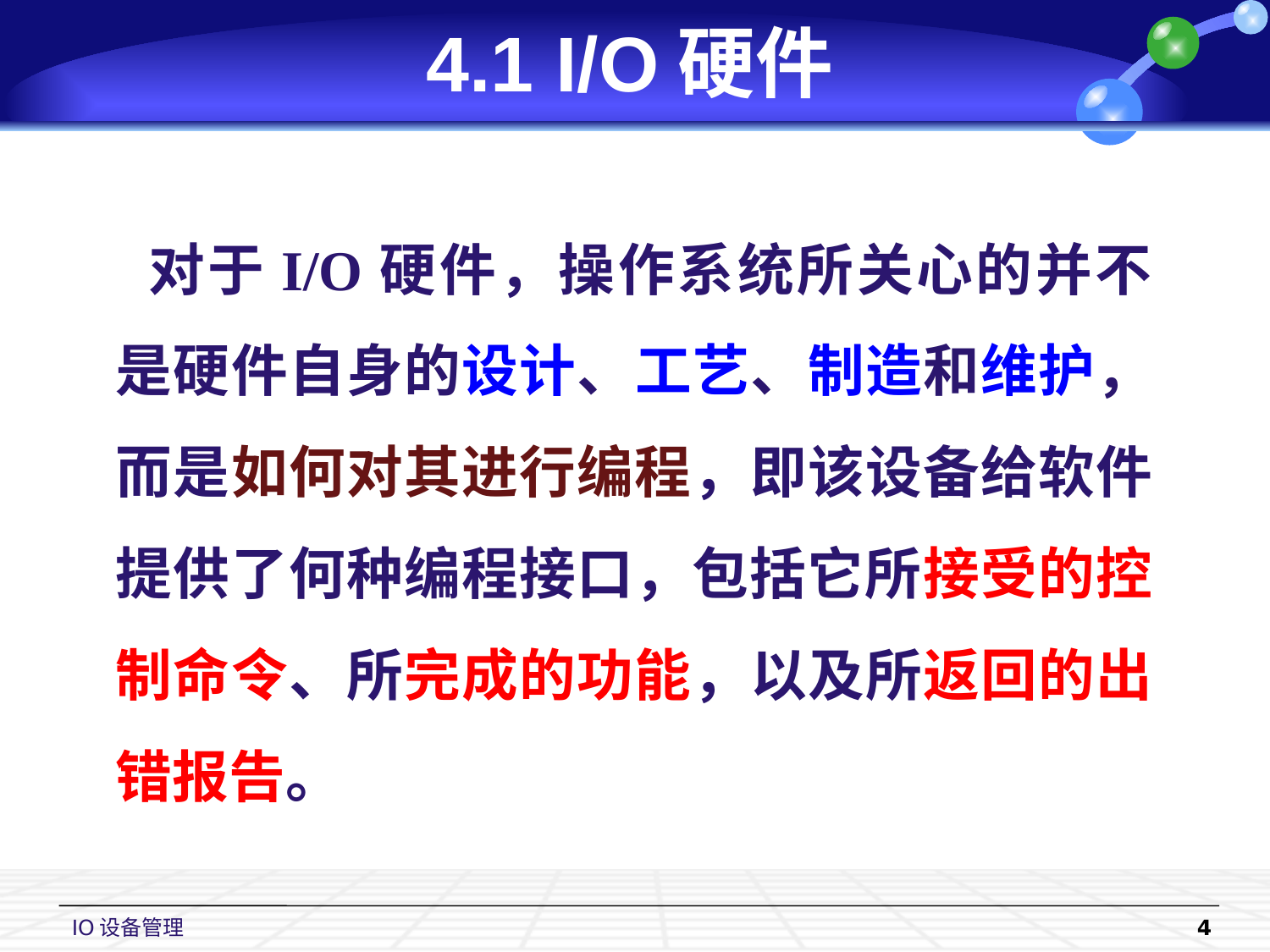

# 4.1 I/O硬件
 对于I/O硬件，操作系统所关心的并不是硬件自身的设计、工艺、制造和维护，而是如何对其进行编程，即该设备给软件提供了何种编程接口，包括它所接受的控制命令、所完成的功能，以及所返回的出错报告。
IO设备管理
4